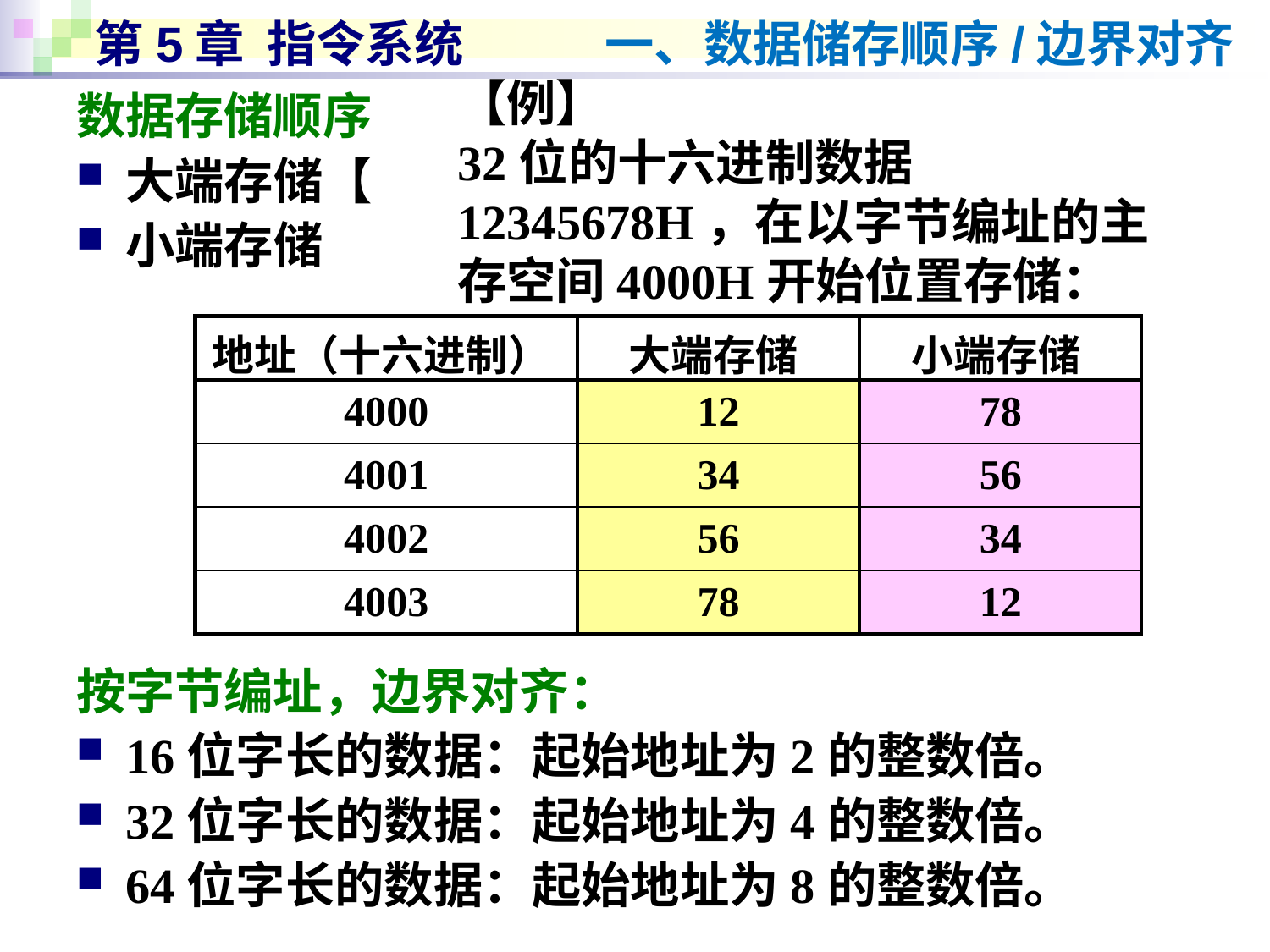

# 第5章  指令系统
一、数据储存顺序/边界对齐
【例】
32位的十六进制数据12345678H，在以字节编址的主存空间4000H开始位置存储：
数据存储顺序
大端存储【
小端存储
| 地址（十六进制） | 大端存储 | 小端存储 |
| --- | --- | --- |
| 4000 | 12 | 78 |
| 4001 | 34 | 56 |
| 4002 | 56 | 34 |
| 4003 | 78 | 12 |
按字节编址，边界对齐：
16位字长的数据：起始地址为2的整数倍。
32位字长的数据：起始地址为4的整数倍。
64位字长的数据：起始地址为8的整数倍。

29